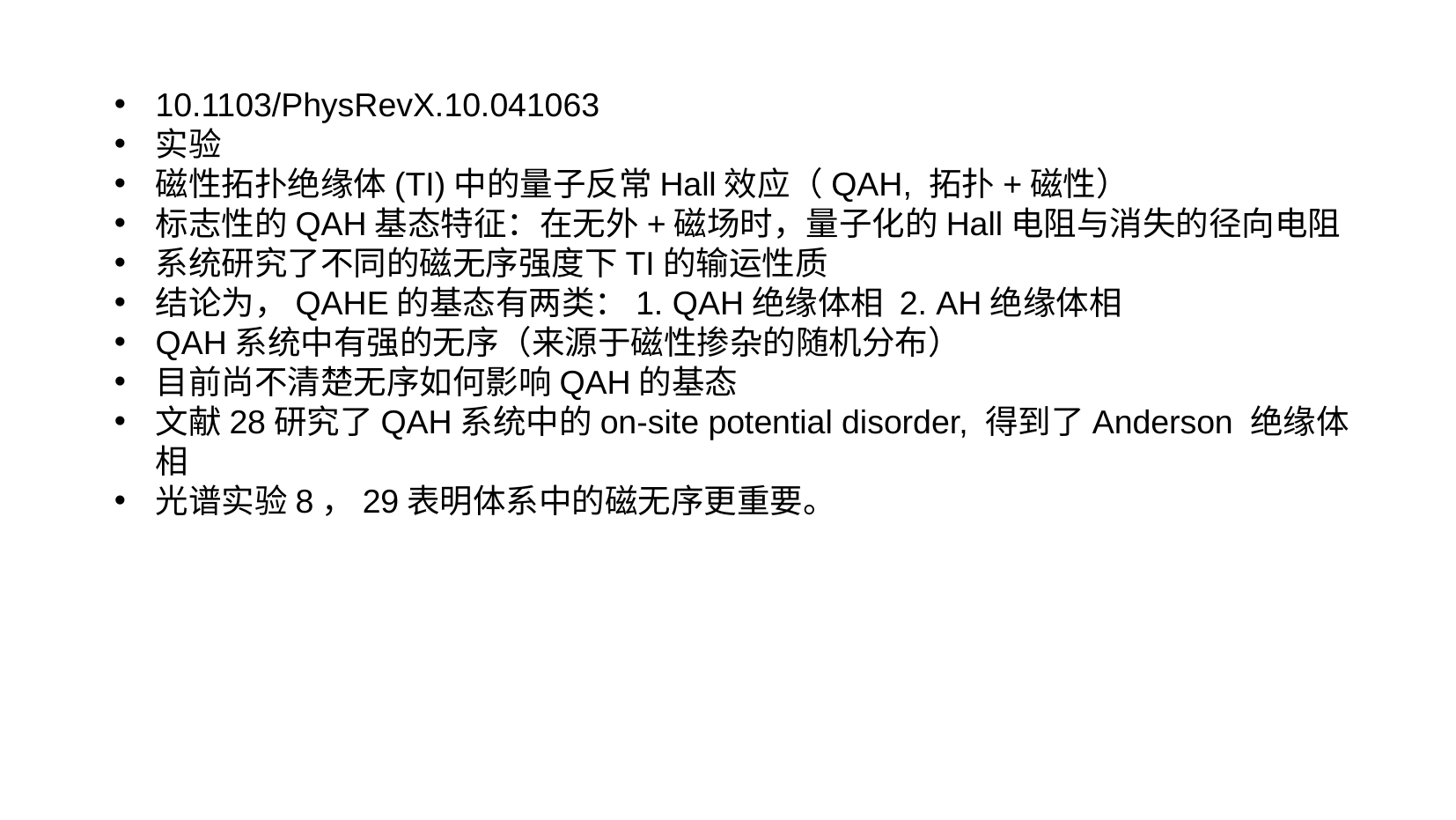

10.1103/PhysRevX.10.041063
实验
磁性拓扑绝缘体(TI)中的量子反常Hall效应（QAH, 拓扑+磁性）
标志性的QAH基态特征：在无外+磁场时，量子化的Hall电阻与消失的径向电阻
系统研究了不同的磁无序强度下TI的输运性质
结论为，QAHE的基态有两类：1. QAH绝缘体相 2. AH绝缘体相
QAH系统中有强的无序（来源于磁性掺杂的随机分布）
目前尚不清楚无序如何影响QAH的基态
文献28研究了QAH系统中的on-site potential disorder, 得到了Anderson 绝缘体相
光谱实验8，29表明体系中的磁无序更重要。